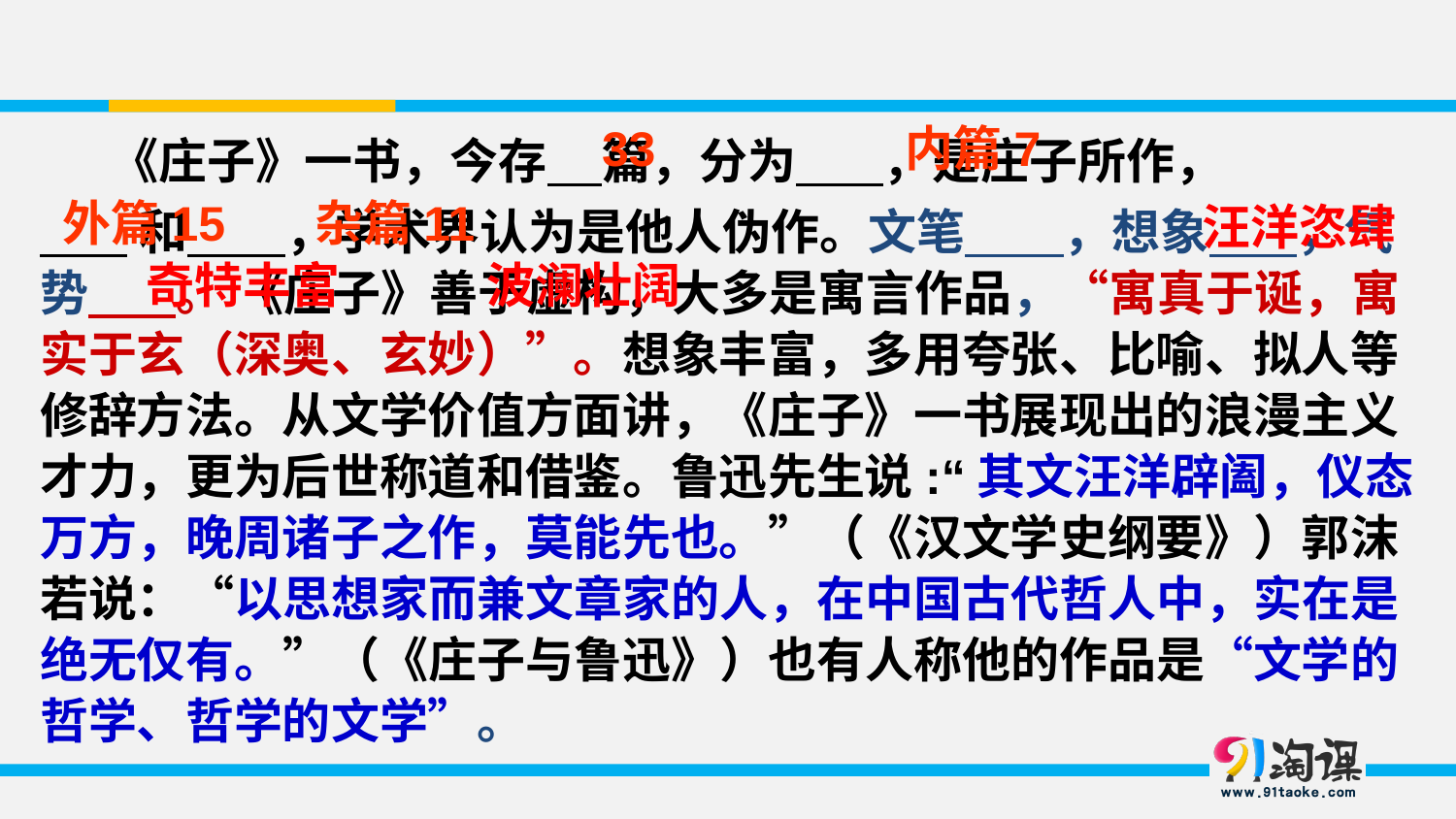

33
内篇7
　  《庄子》一书，今存     篇，分为        ，是庄子所作，
        和         ，学术界认为是他人伪作。文笔         ，想象        ，气势        。 《庄子》善于虚构，大多是寓言作品，“寓真于诞，寓实于玄（深奥、玄妙）”。想象丰富，多用夸张、比喻、拟人等修辞方法。从文学价值方面讲，《庄子》一书展现出的浪漫主义才力，更为后世称道和借鉴。鲁迅先生说:“其文汪洋辟阖，仪态万方，晚周诸子之作，莫能先也。”（《汉文学史纲要》）郭沫若说：“以思想家而兼文章家的人，在中国古代哲人中，实在是绝无仅有。”（《庄子与鲁迅》）也有人称他的作品是“文学的哲学、哲学的文学”。
外篇15
杂篇11
汪洋恣肆
波澜壮阔
奇特丰富